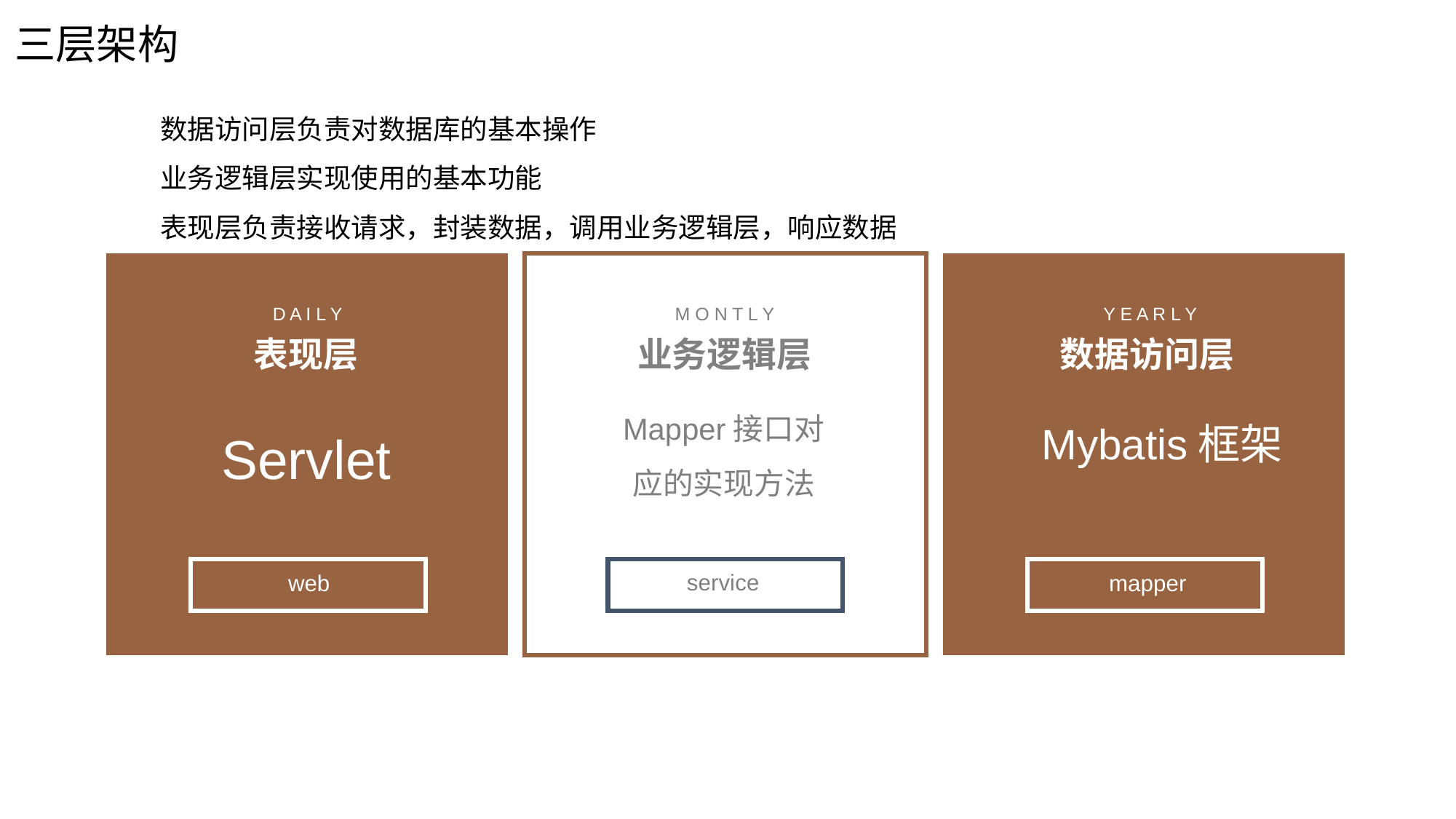

三层架构
数据访问层负责对数据库的基本操作
业务逻辑层实现使用的基本功能
表现层负责接收请求，封装数据，调用业务逻辑层，响应数据

D A I L Y
M O N T L Y
Y E A R L Y
表现层
业务逻辑层
数据访问层
Servlet
Mapper接口对应的实现方法
Mybatis框架

service

web
mapper